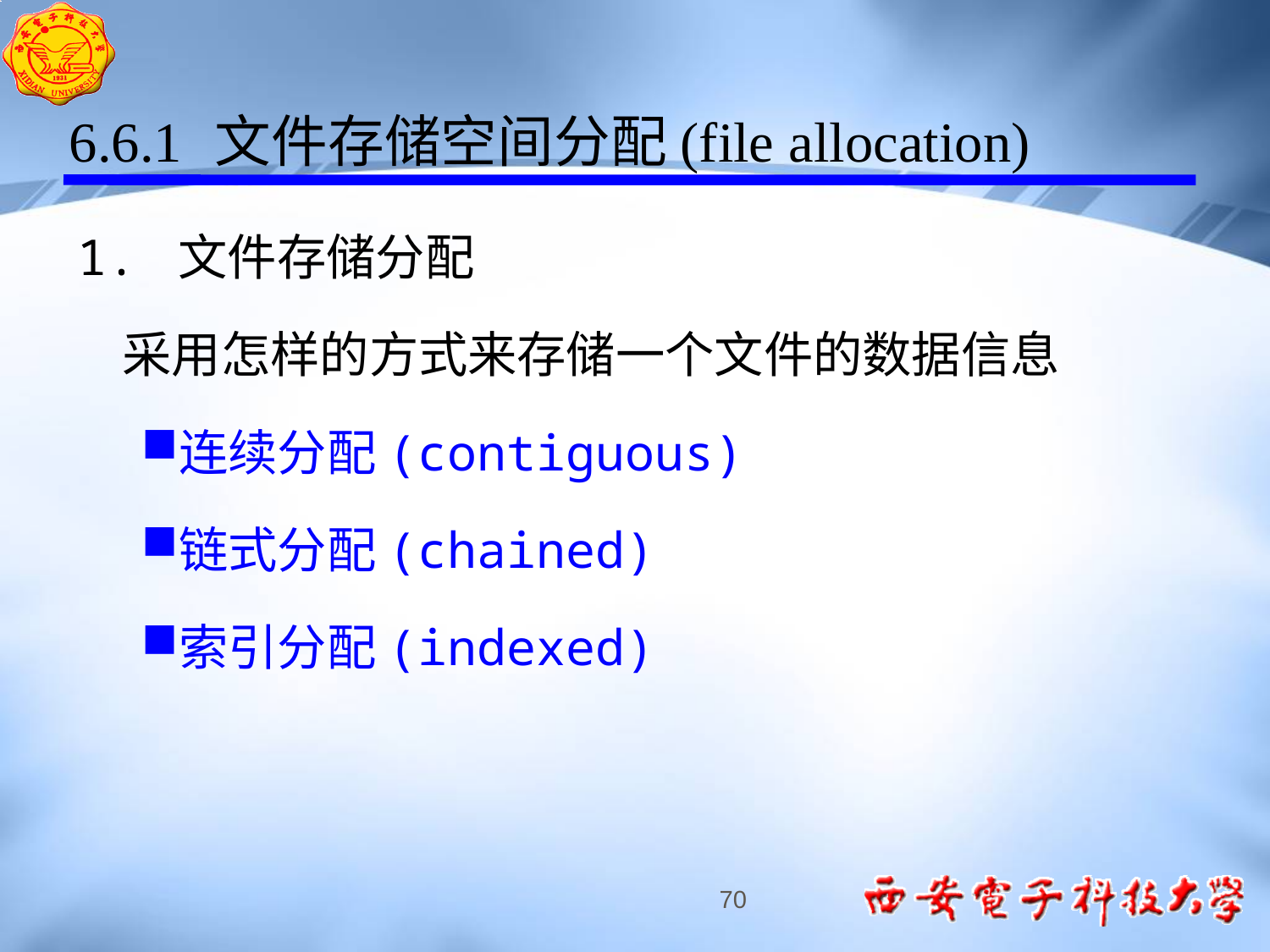

6.6.1 文件存储空间分配(file allocation)
1. 文件存储分配
   采用怎样的方式来存储一个文件的数据信息
连续分配(contiguous)
链式分配(chained)
索引分配(indexed)
70